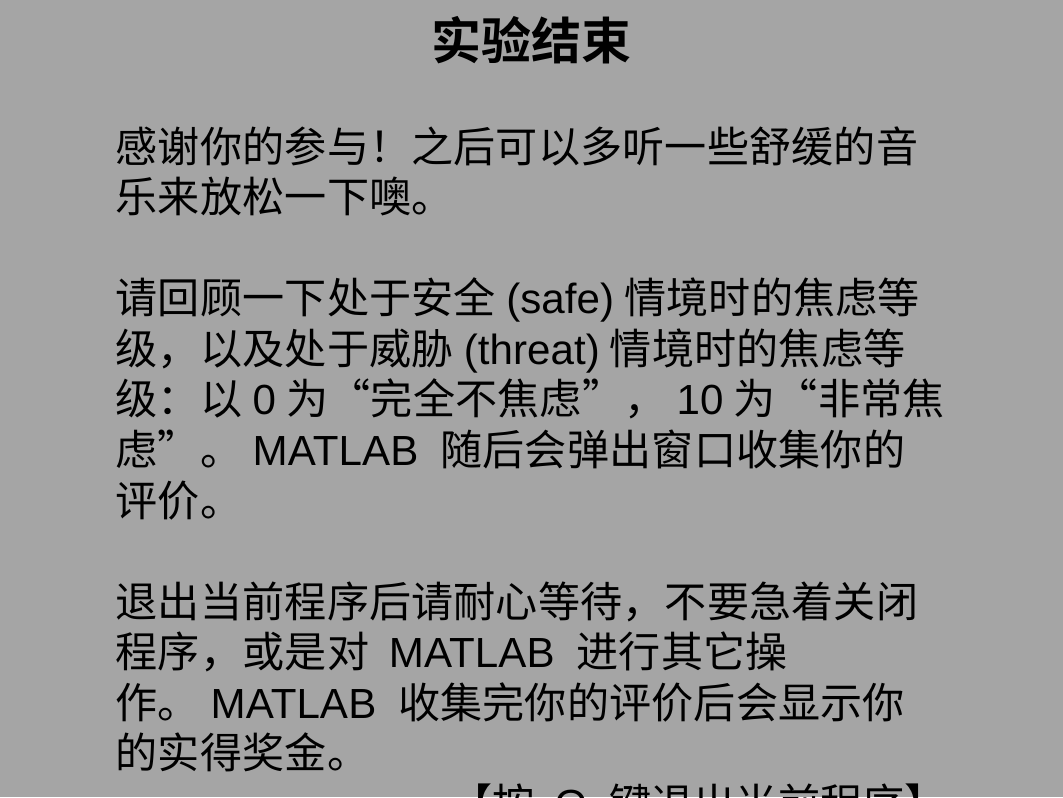

实验结束

感谢你的参与！之后可以多听一些舒缓的音乐来放松一下噢。

请回顾一下处于安全(safe)情境时的焦虑等级，以及处于威胁(threat)情境时的焦虑等级：以0为“完全不焦虑”，10为“非常焦虑”。MATLAB 随后会弹出窗口收集你的评价。

退出当前程序后请耐心等待，不要急着关闭程序，或是对 MATLAB 进行其它操作。MATLAB 收集完你的评价后会显示你的实得奖金。
【按 Q 键退出当前程序】